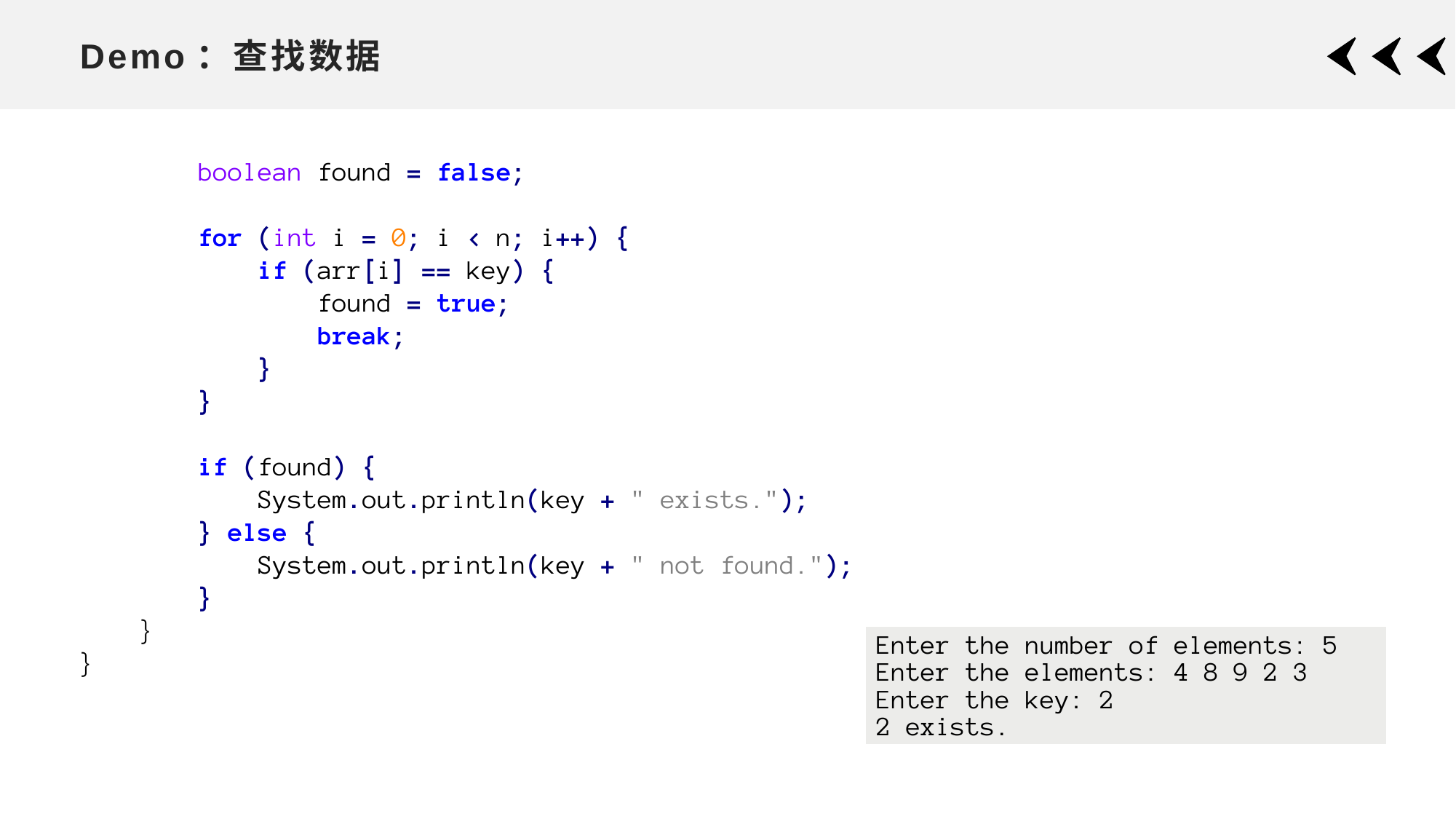

# Demo：查找数据
        boolean found = false;

        for (int i = 0; i < n; i++) {
            if (arr[i] == key) {
                found = true;
                break;
            }
        }

        if (found) {
            System.out.println(key + " exists.");
        } else {
            System.out.println(key + " not found.");
        }
    }
}
| Enter the number of elements: 5 Enter the elements: 4 8 9 2 3 Enter the key: 2 2 exists. |
| --- |